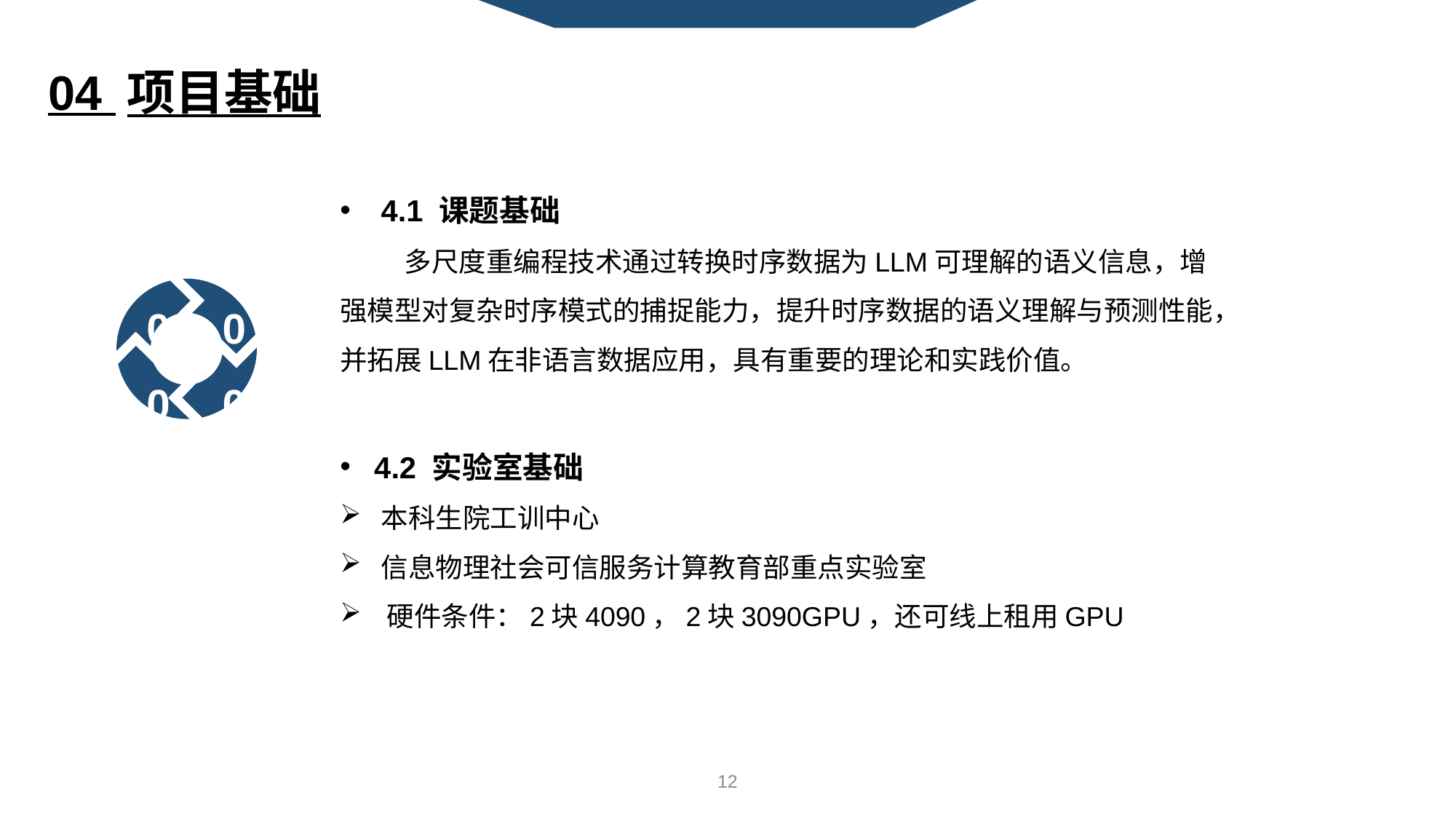

04 项目基础
4.1 课题基础
多尺度重编程技术通过转换时序数据为LLM可理解的语义信息，增强模型对复杂时序模式的捕捉能力，提升时序数据的语义理解与预测性能，并拓展LLM在非语言数据应用，具有重要的理论和实践价值。

4.2 实验室基础
本科生院工训中心
信息物理社会可信服务计算教育部重点实验室
 硬件条件：2块4090，2块3090GPU，还可线上租用GPU

01
02

04
03
12